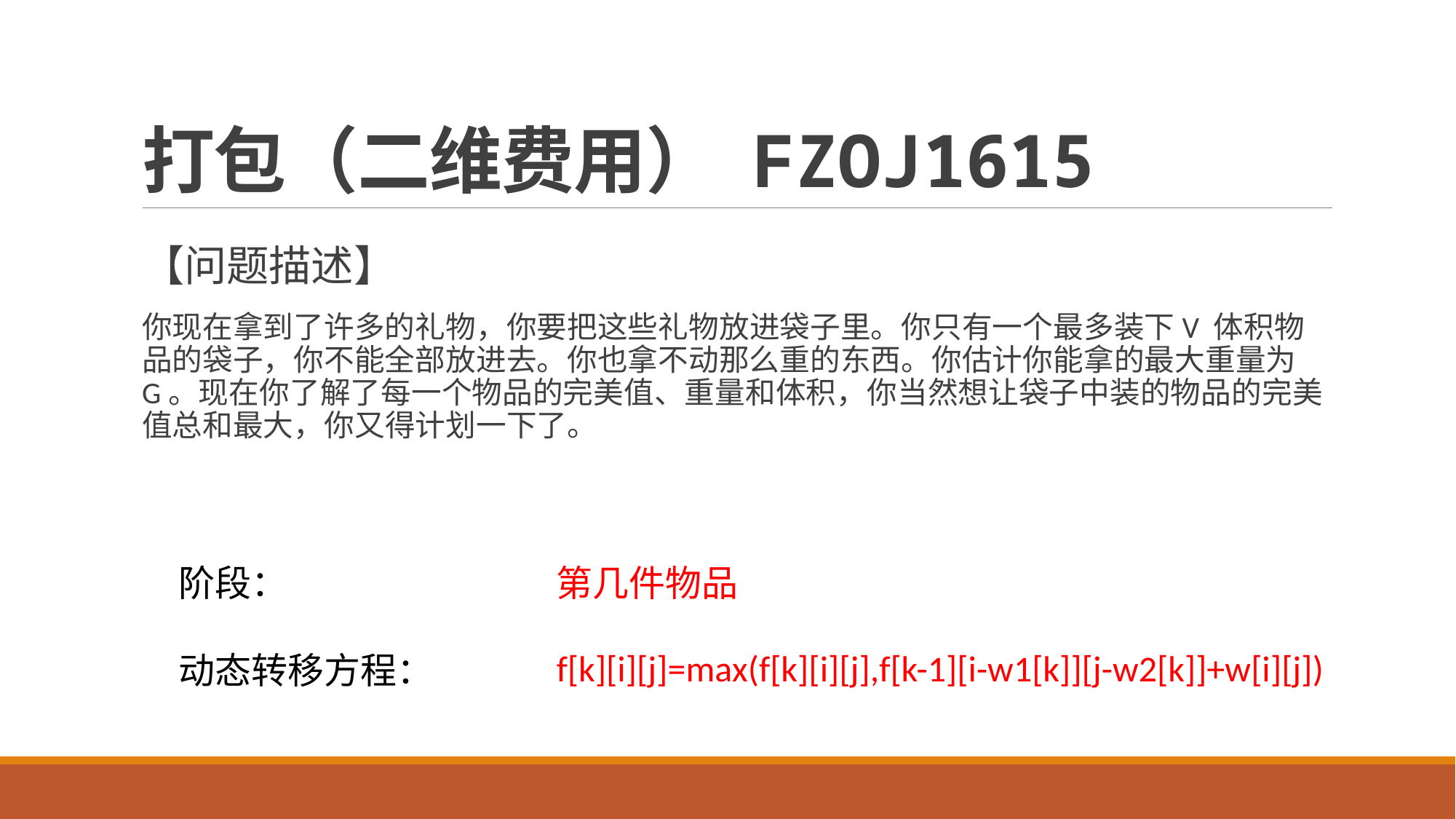

# 打包（二维费用） FZOJ1615
【问题描述】
你现在拿到了许多的礼物，你要把这些礼物放进袋子里。你只有一个最多装下V 体积物品的袋子，你不能全部放进去。你也拿不动那么重的东西。你估计你能拿的最大重量为 G。现在你了解了每一个物品的完美值、重量和体积，你当然想让袋子中装的物品的完美值总和最大，你又得计划一下了。
阶段：

动态转移方程：
第几件物品
f[k][i][j]=max(f[k][i][j],f[k-1][i-w1[k]][j-w2[k]]+w[i][j])